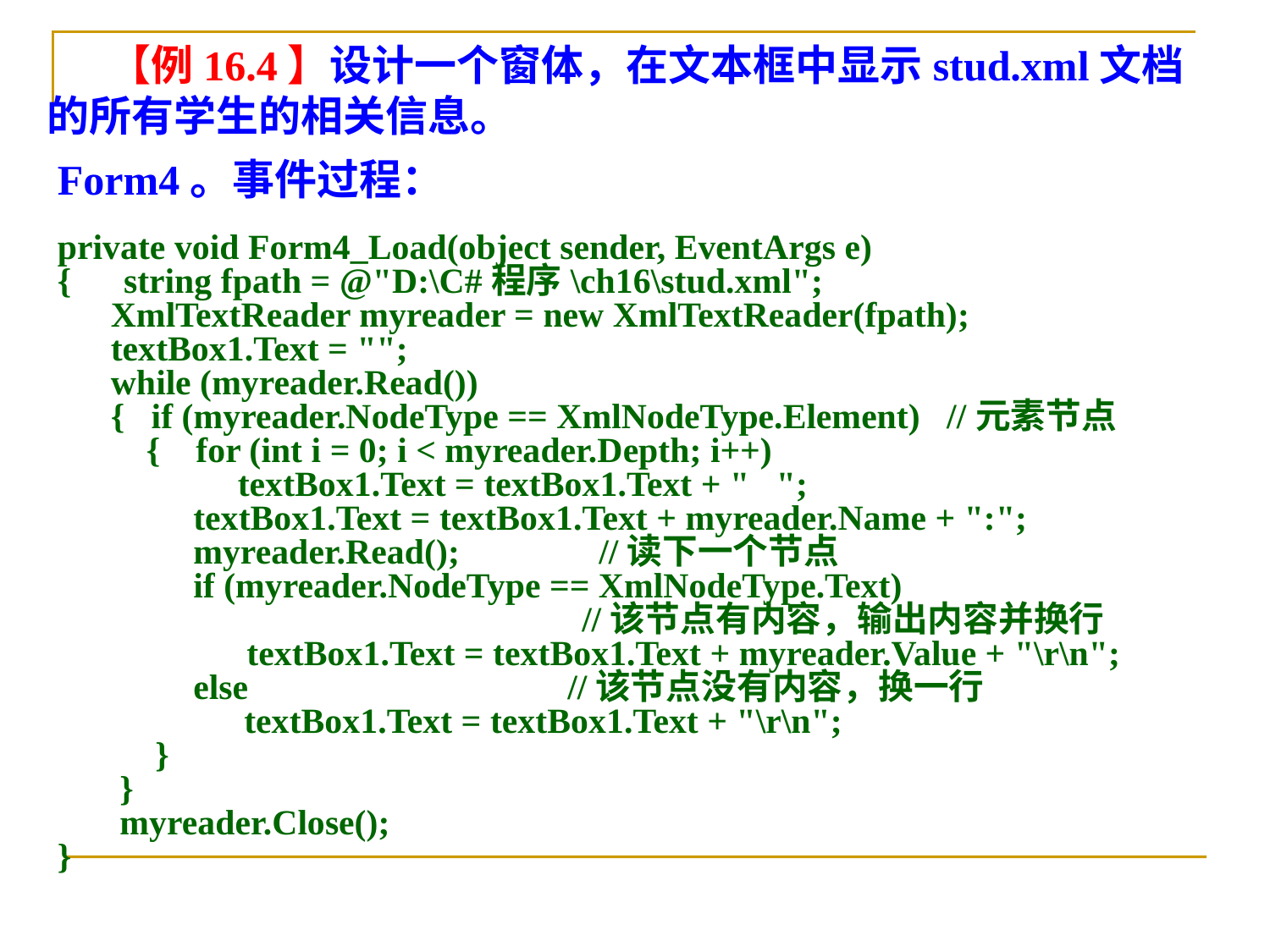

【例16.4】设计一个窗体，在文本框中显示stud.xml文档的所有学生的相关信息。
Form4。事件过程：
private void Form4_Load(object sender, EventArgs e)
{　string fpath = @"D:\C#程序\ch16\stud.xml";
      XmlTextReader myreader = new XmlTextReader(fpath);
      textBox1.Text = "";
      while (myreader.Read())
      {   if (myreader.NodeType == XmlNodeType.Element)   //元素节点
          {    for (int i = 0; i < myreader.Depth; i++)
              	      textBox1.Text = textBox1.Text + "   ";
             	 textBox1.Text = textBox1.Text + myreader.Name + ":";
             	 myreader.Read();　　　  //读下一个节点
             	 if (myreader.NodeType == XmlNodeType.Text)
                                                           //该节点有内容，输出内容并换行
         	       textBox1.Text = textBox1.Text + myreader.Value + "\r\n";
             	 else　　	               //该节点没有内容，换一行
                     textBox1.Text = textBox1.Text + "\r\n";
           }
       }
       myreader.Close();
}